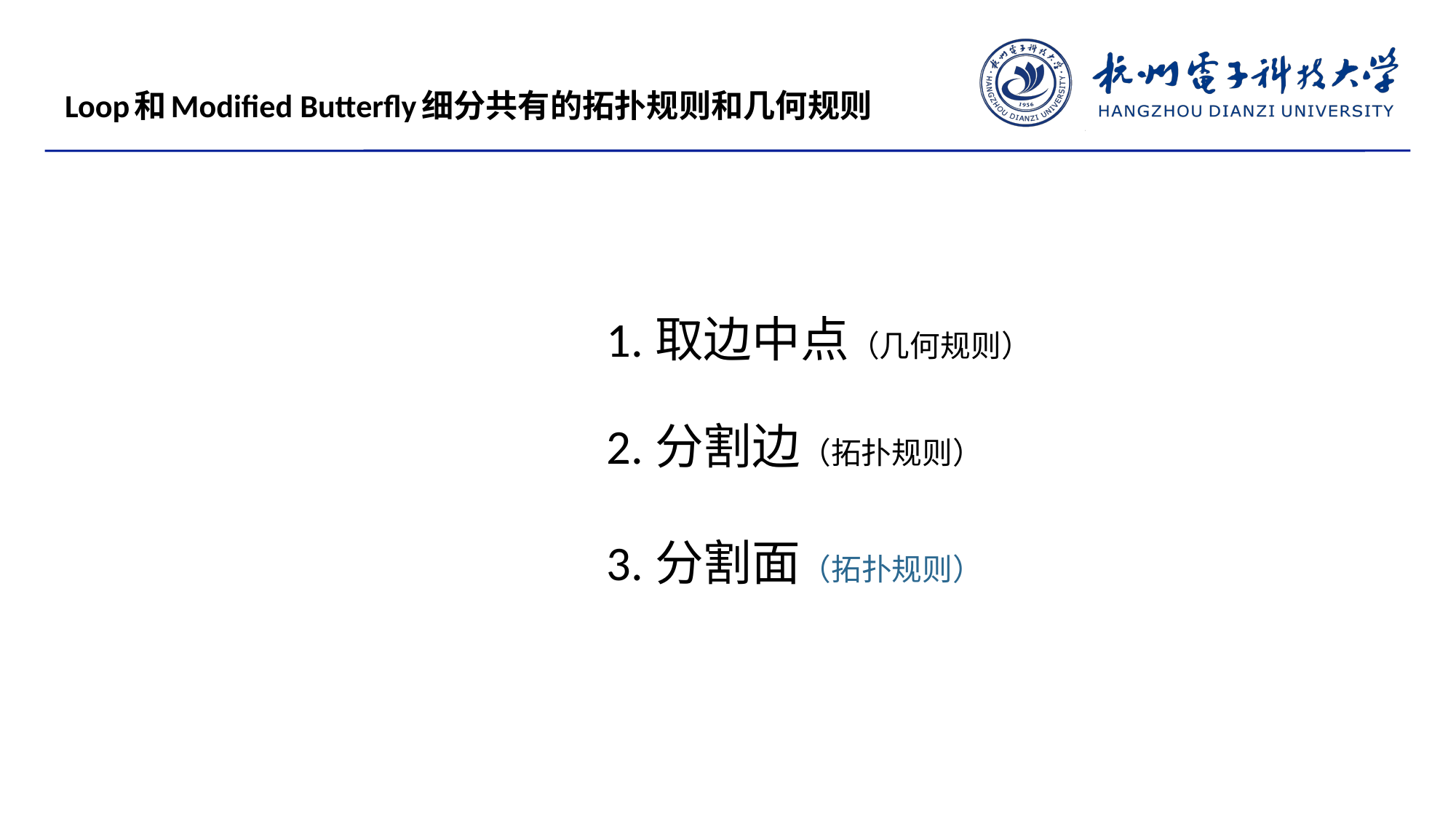

Loop和Modified Butterfly细分共有的拓扑规则和几何规则
1.取边中点（几何规则）
2.分割边（拓扑规则）
3.分割面（拓扑规则）